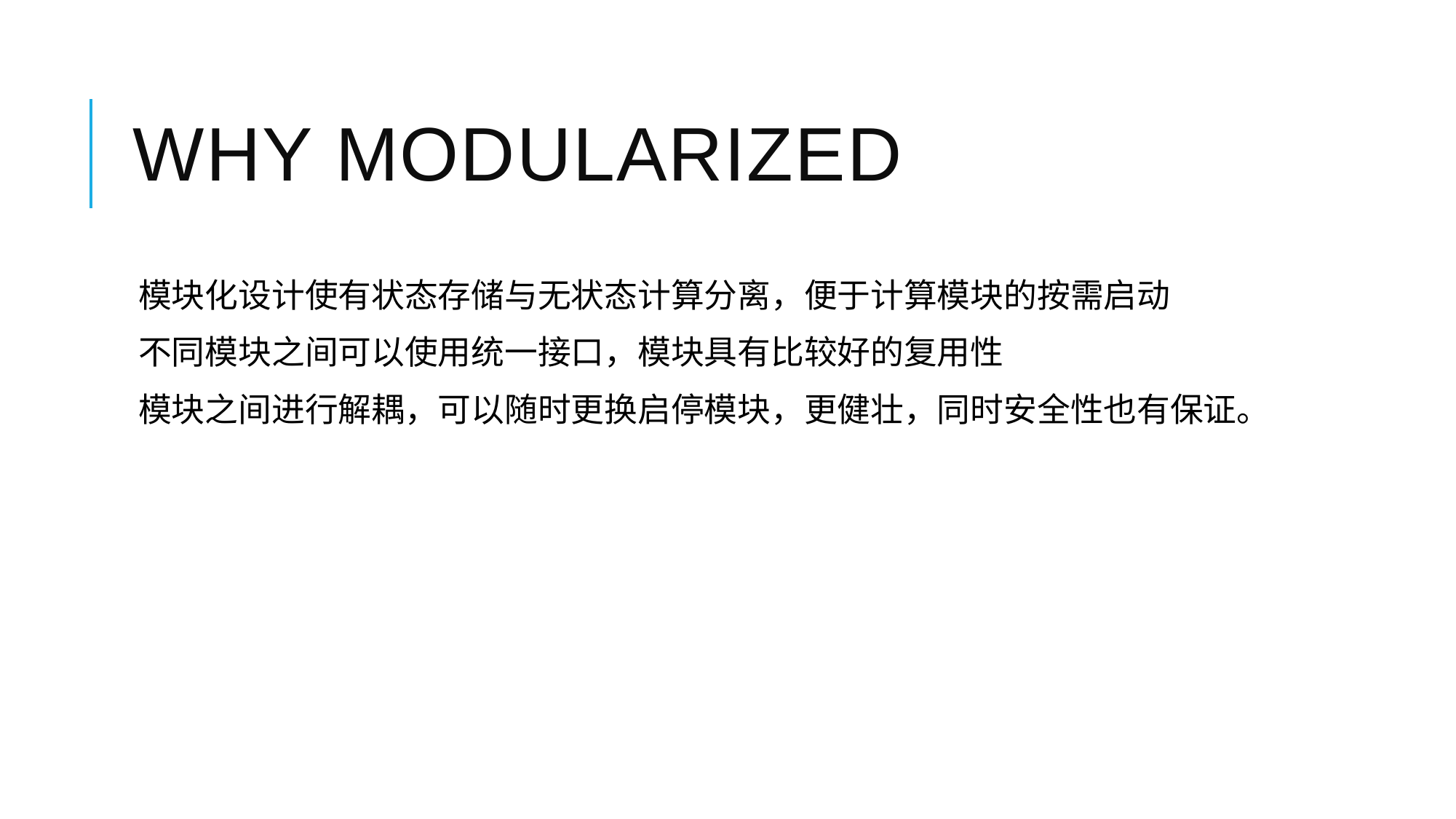

# Why modularized
模块化设计使有状态存储与无状态计算分离，便于计算模块的按需启动
不同模块之间可以使用统一接口，模块具有比较好的复用性
模块之间进行解耦，可以随时更换启停模块，更健壮，同时安全性也有保证。